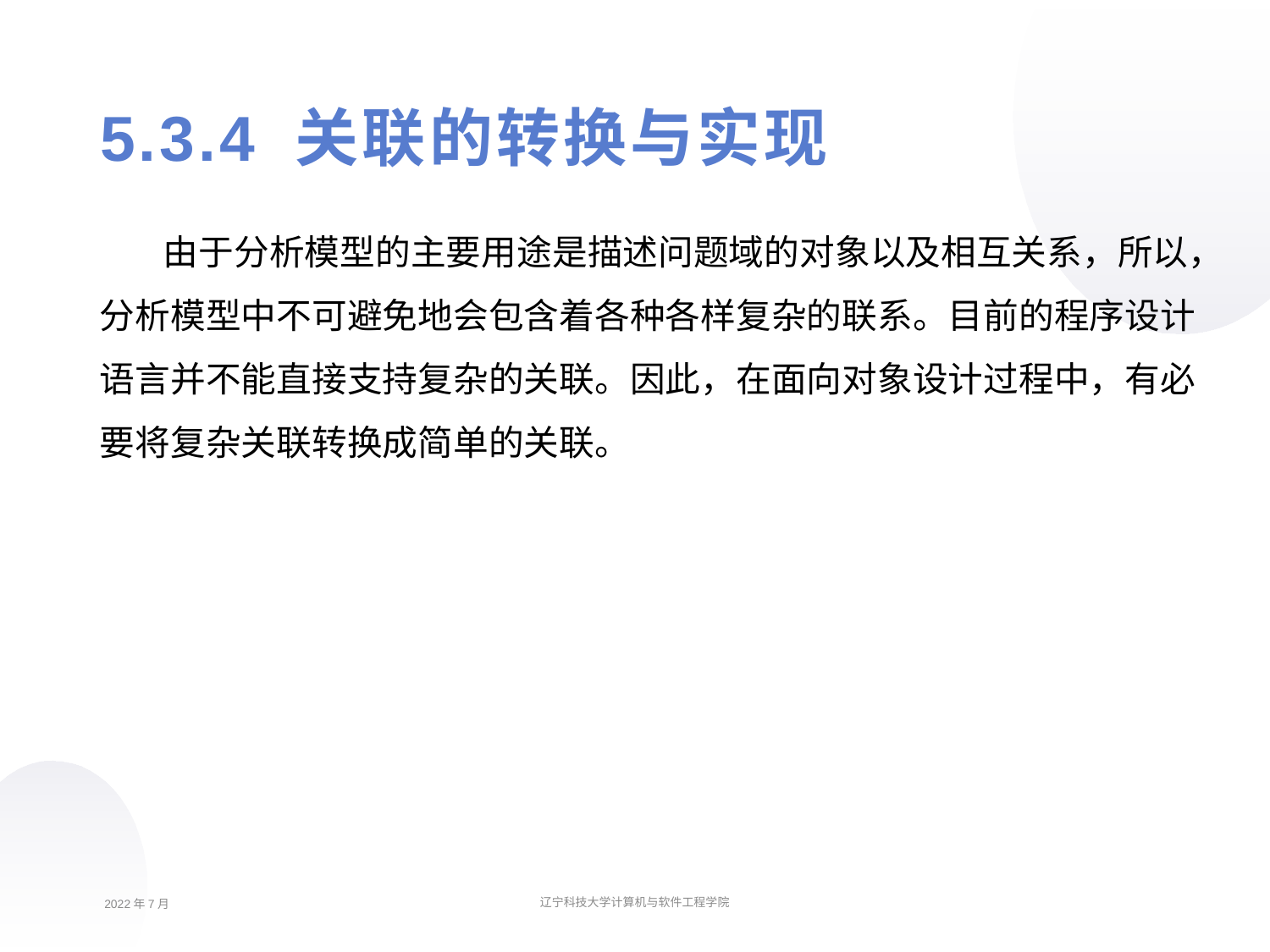

5.3.4 关联的转换与实现
由于分析模型的主要用途是描述问题域的对象以及相互关系，所以，分析模型中不可避免地会包含着各种各样复杂的联系。目前的程序设计语言并不能直接支持复杂的关联。因此，在面向对象设计过程中，有必要将复杂关联转换成简单的关联。

2022年7月
辽宁科技大学计算机与软件工程学院
93